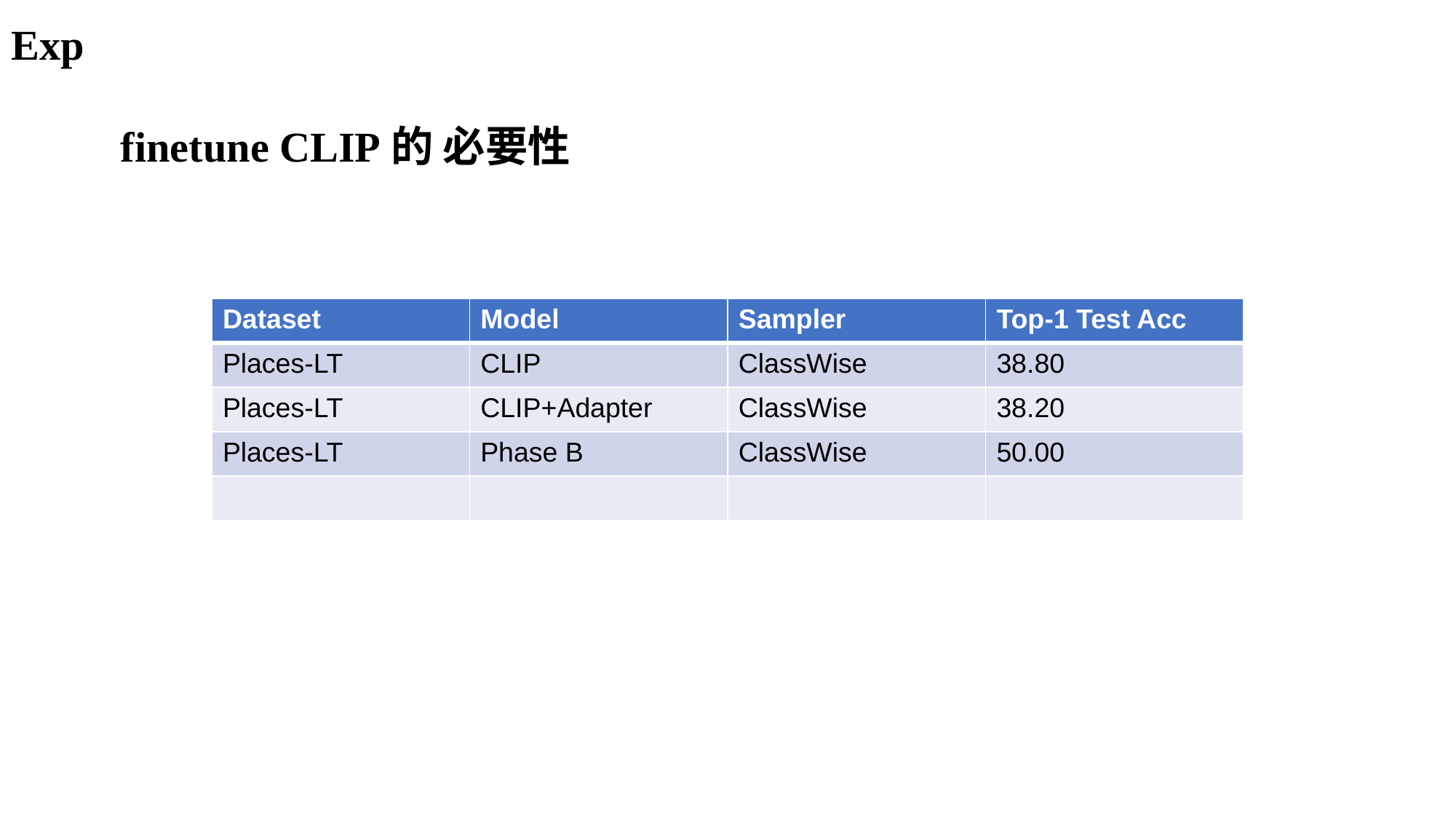

Exp

	finetune CLIP的 必要性
| Dataset | Model | Sampler | Top-1 Test Acc |
| --- | --- | --- | --- |
| Places-LT | CLIP | ClassWise | 38.80 |
| Places-LT | CLIP+Adapter | ClassWise | 38.20 |
| Places-LT | Phase B | ClassWise | 50.00 |
|  |  |  |  |